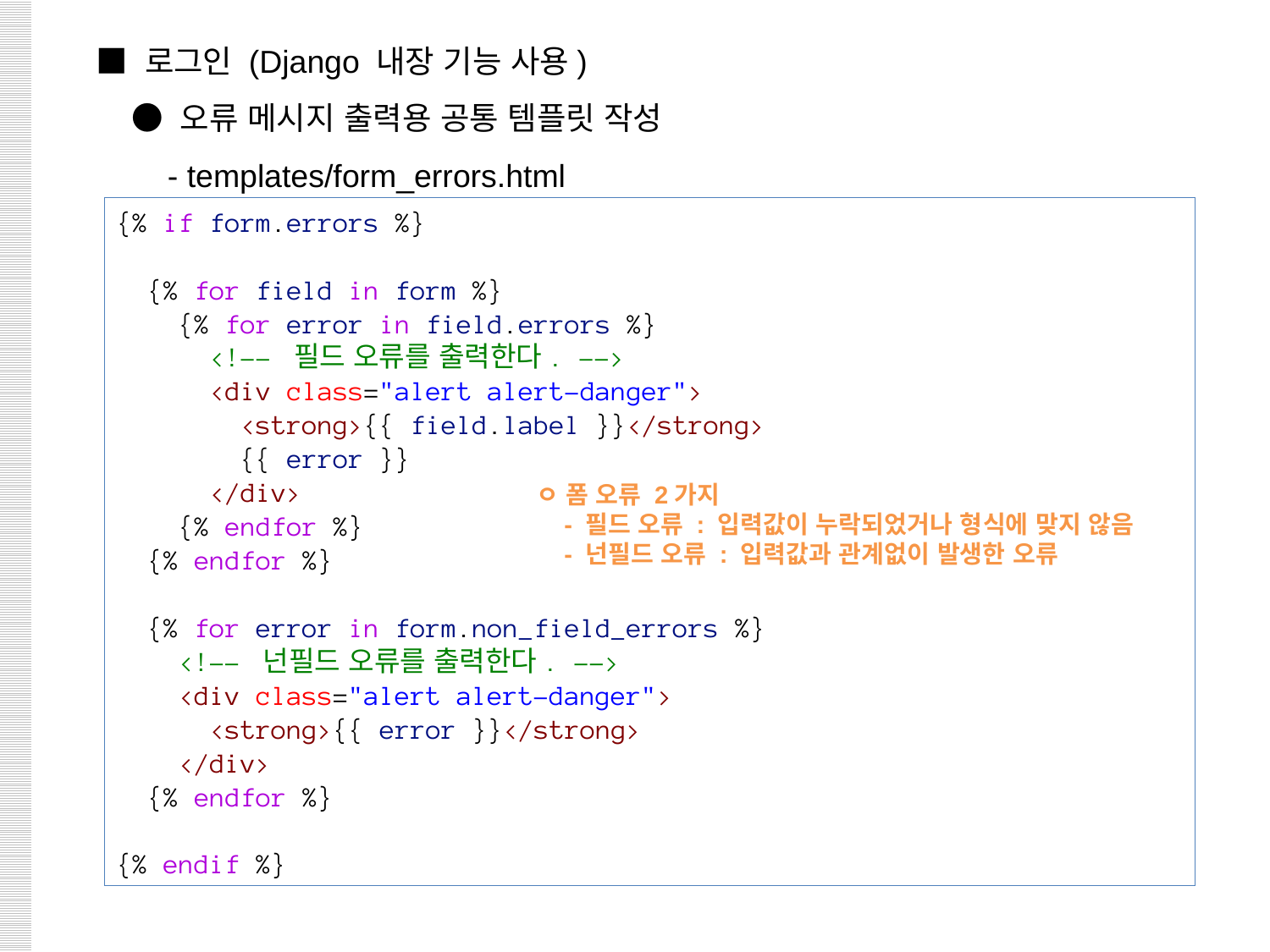

■ 로그인 (Django 내장 기능 사용)
    ● 오류 메시지 출력용 공통 템플릿 작성
        - templates/form_errors.html
{% if form.errors %}

  {% for field in form %}
    {% for error in field.errors %}
      <!-- 필드 오류를 출력한다. -->
      <div class="alert alert-danger">
        <strong>{{ field.label }}</strong>
        {{ error }}
      </div>
    {% endfor %}
  {% endfor %}

  {% for error in form.non_field_errors %}
    <!-- 넌필드 오류를 출력한다. -->
    <div class="alert alert-danger">
      <strong>{{ error }}</strong>
    </div>
  {% endfor %}

{% endif %}
ㅇ 폼 오류 2가지
    - 필드 오류 : 입력값이 누락되었거나 형식에 맞지 않음
    - 넌필드 오류 : 입력값과 관계없이 발생한 오류